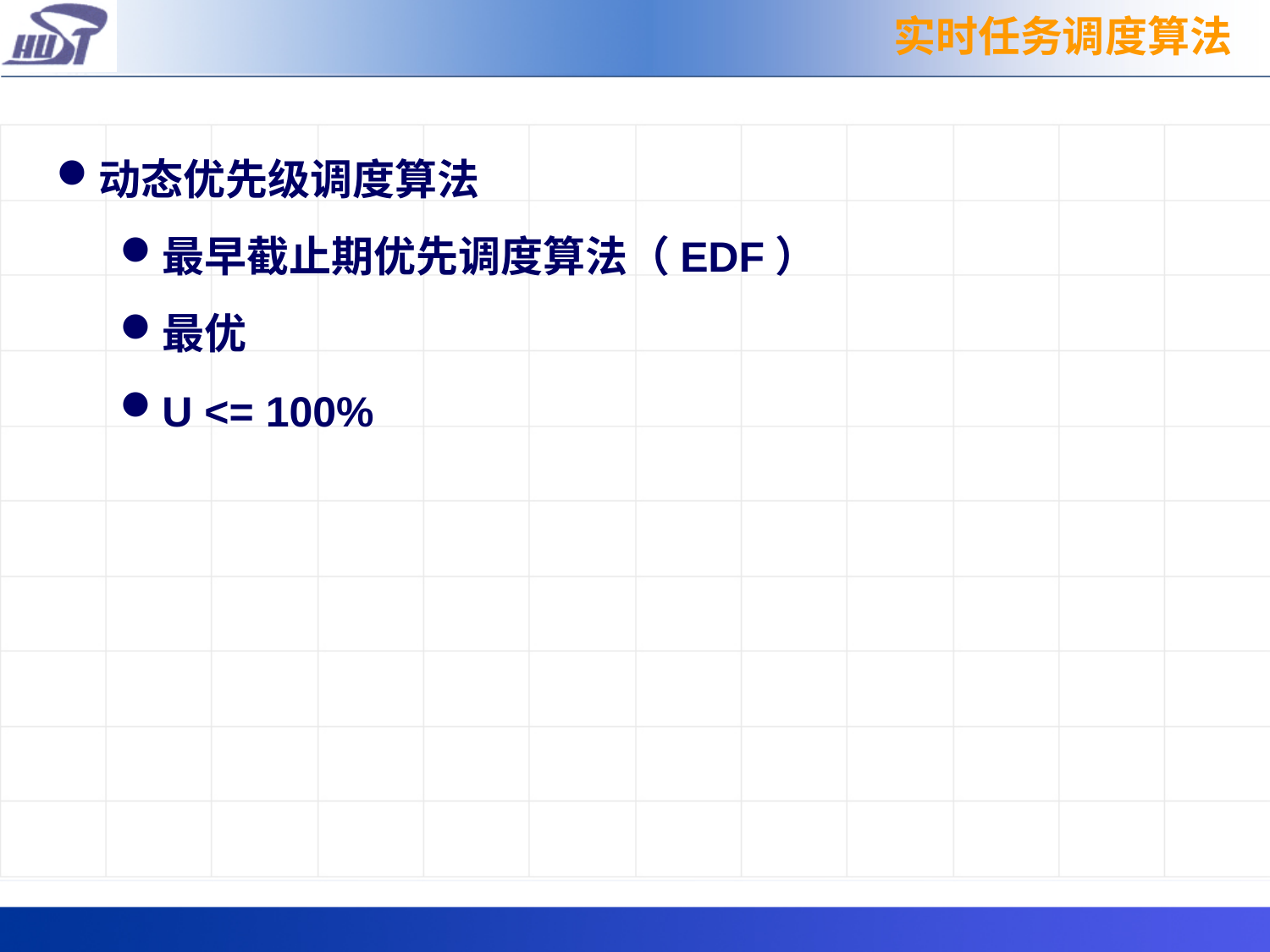

# 实时任务调度算法
动态优先级调度算法
最早截止期优先调度算法（EDF）
最优
U <= 100%